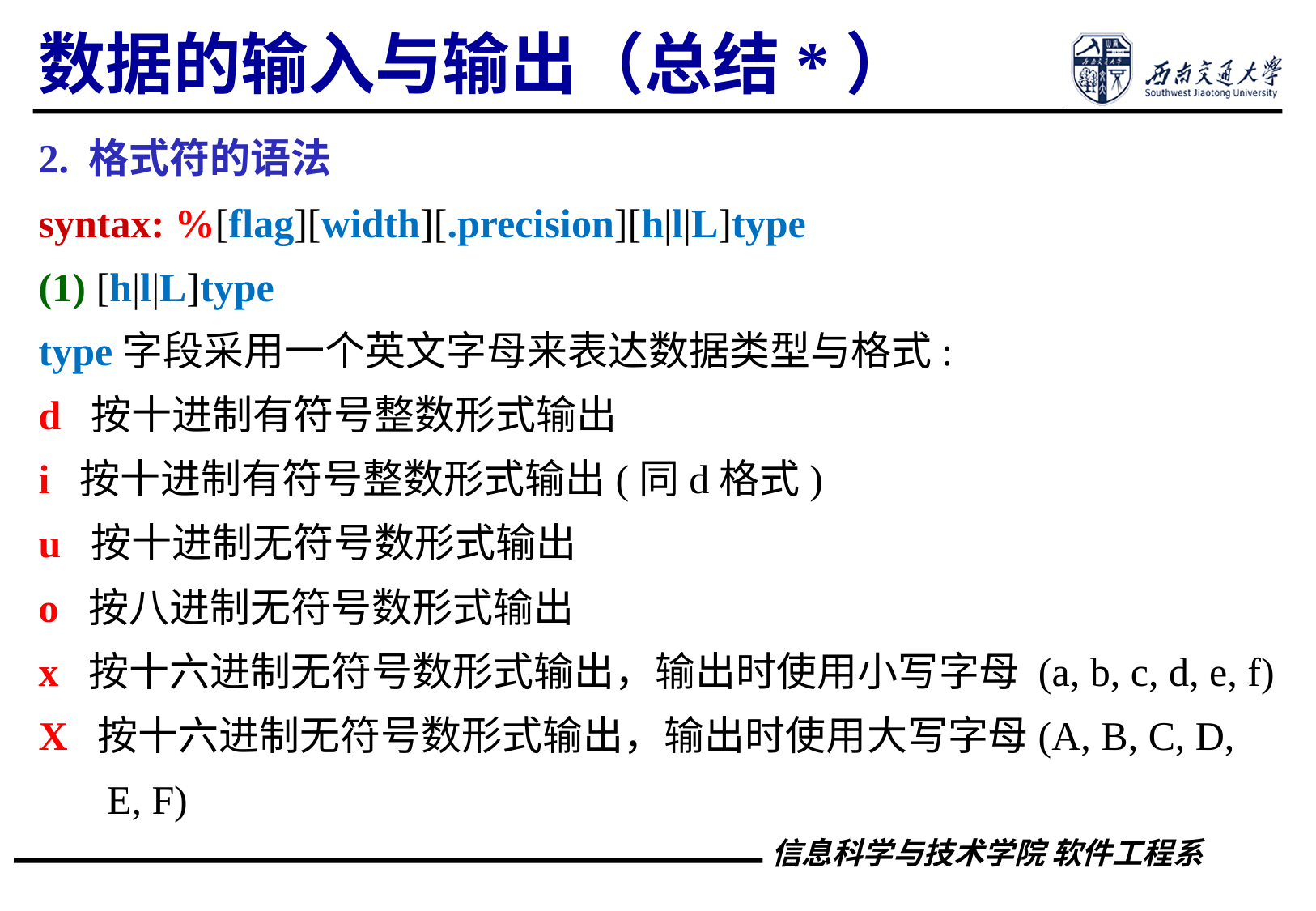

数据的输入与输出（总结*）
2. 格式符的语法
syntax: %[flag][width][.precision][h|l|L]type
(1) [h|l|L]type
type字段采用一个英文字母来表达数据类型与格式:
d  按十进制有符号整数形式输出
i  按十进制有符号整数形式输出(同d格式)
u  按十进制无符号数形式输出
o  按八进制无符号数形式输出
x  按十六进制无符号数形式输出，输出时使用小写字母 (a, b, c, d, e, f)
X  按十六进制无符号数形式输出，输出时使用大写字母(A, B, C, D, E, F)